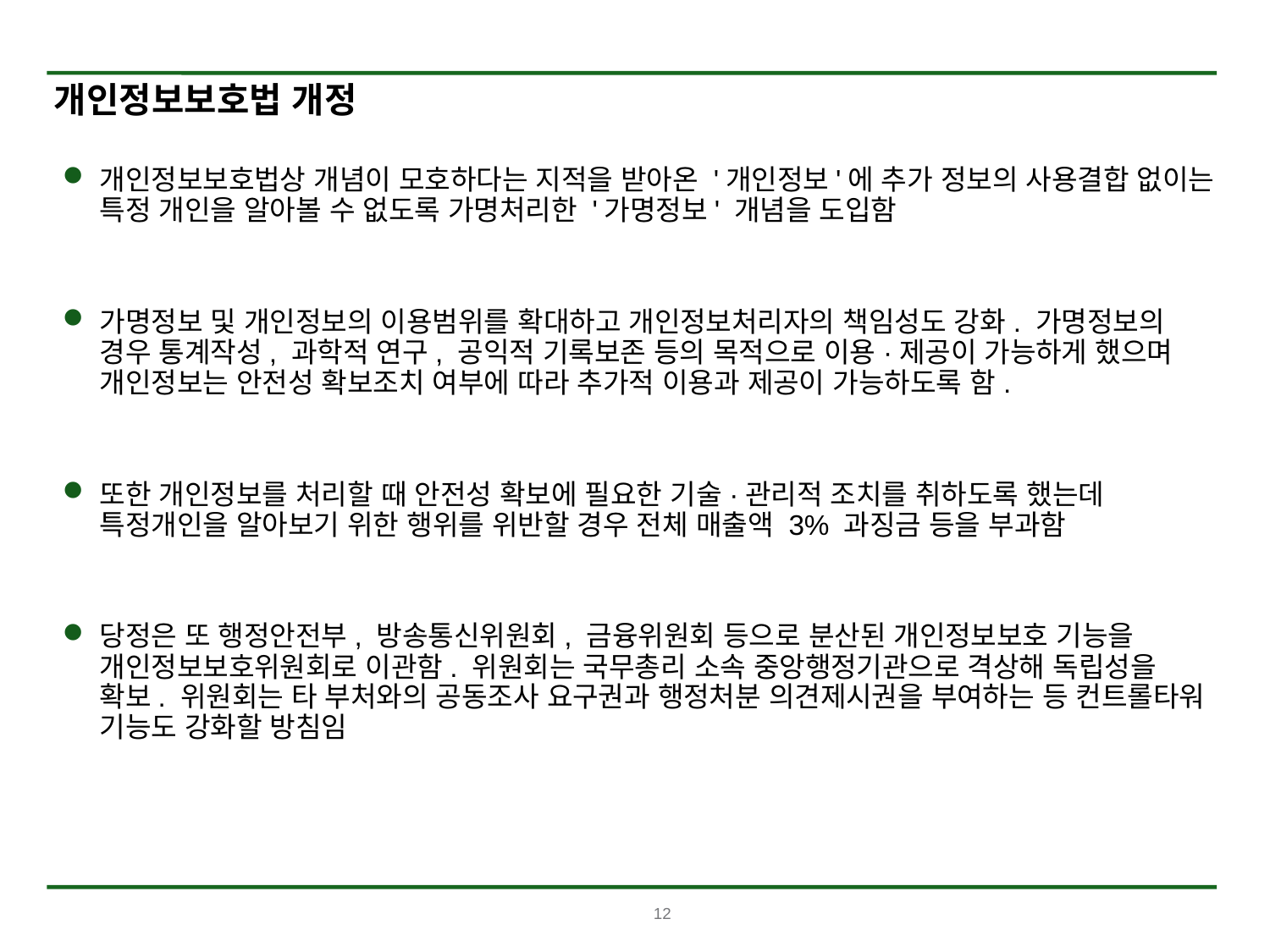

# 개인정보보호법 개정
개인정보보호법상 개념이 모호하다는 지적을 받아온 '개인정보'에 추가 정보의 사용결합 없이는 특정 개인을 알아볼 수 없도록 가명처리한 '가명정보' 개념을 도입함

가명정보 및 개인정보의 이용범위를 확대하고 개인정보처리자의 책임성도 강화. 가명정보의 경우 통계작성, 과학적 연구, 공익적 기록보존 등의 목적으로 이용·제공이 가능하게 했으며 개인정보는 안전성 확보조치 여부에 따라 추가적 이용과 제공이 가능하도록 함.

또한 개인정보를 처리할 때 안전성 확보에 필요한 기술·관리적 조치를 취하도록 했는데 특정개인을 알아보기 위한 행위를 위반할 경우 전체 매출액 3% 과징금 등을 부과함

당정은 또 행정안전부, 방송통신위원회, 금융위원회 등으로 분산된 개인정보보호 기능을 개인정보보호위원회로 이관함. 위원회는 국무총리 소속 중앙행정기관으로 격상해 독립성을 확보. 위원회는 타 부처와의 공동조사 요구권과 행정처분 의견제시권을 부여하는 등 컨트롤타워 기능도 강화할 방침임